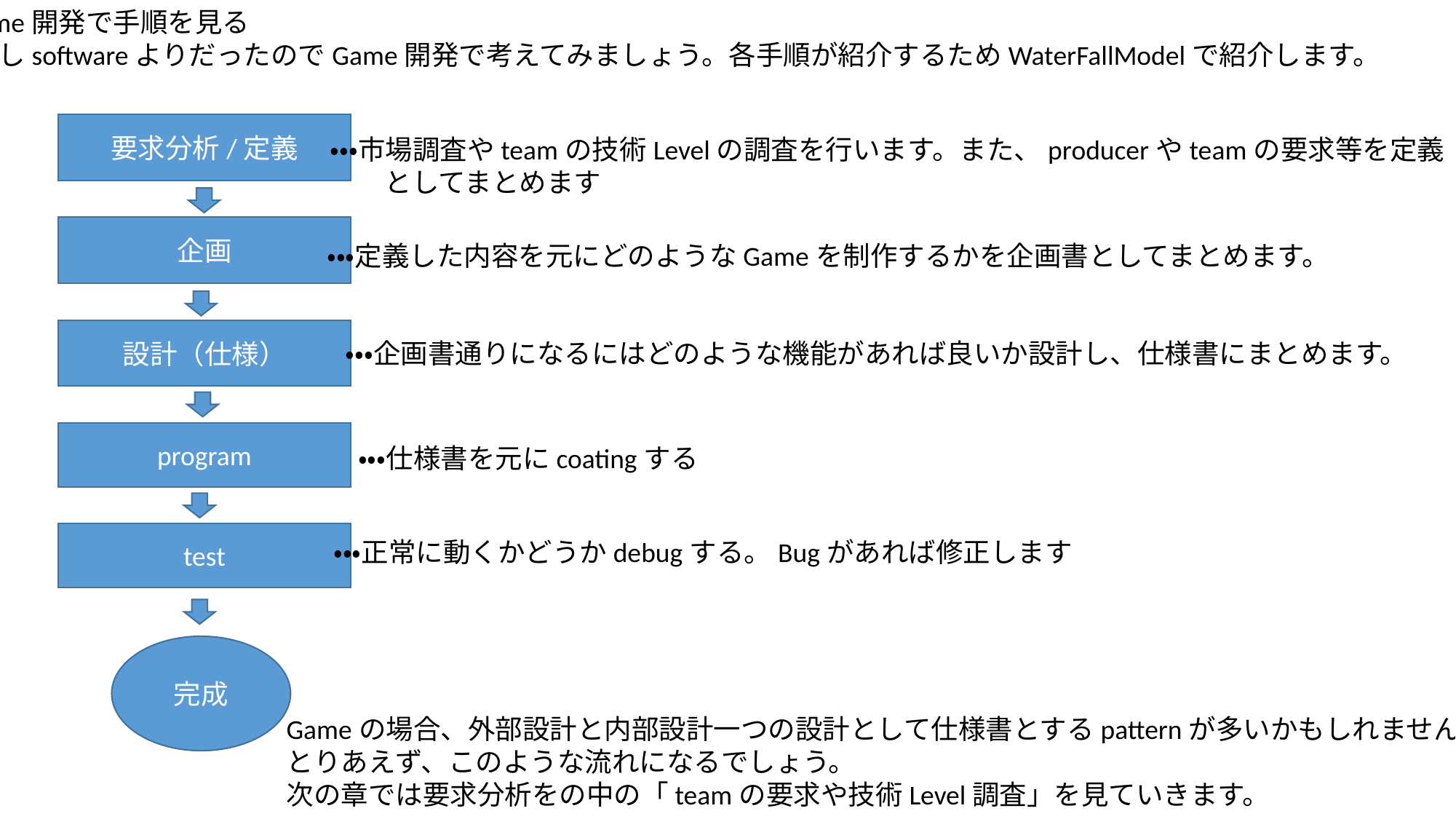

・Game開発で手順を見る
　少しsoftwareよりだったのでGame開発で考えてみましょう。各手順が紹介するためWaterFallModelで紹介します。
要求分析/定義
・・・市場調査やteamの技術Levelの調査を行います。また、producerやteamの要求等を定義
　　としてまとめます

企画
・・・定義した内容を元にどのようなGameを制作するかを企画書としてまとめます。

設計（仕様）
・・・企画書通りになるにはどのような機能があれば良いか設計し、仕様書にまとめます。

program
・・・仕様書を元にcoatingする

test
・・・正常に動くかどうかdebugする。Bugがあれば修正します

完成
Gameの場合、外部設計と内部設計一つの設計として仕様書とするpatternが多いかもしれません。
とりあえず、このような流れになるでしょう。
次の章では要求分析をの中の「teamの要求や技術Level調査」を見ていきます。